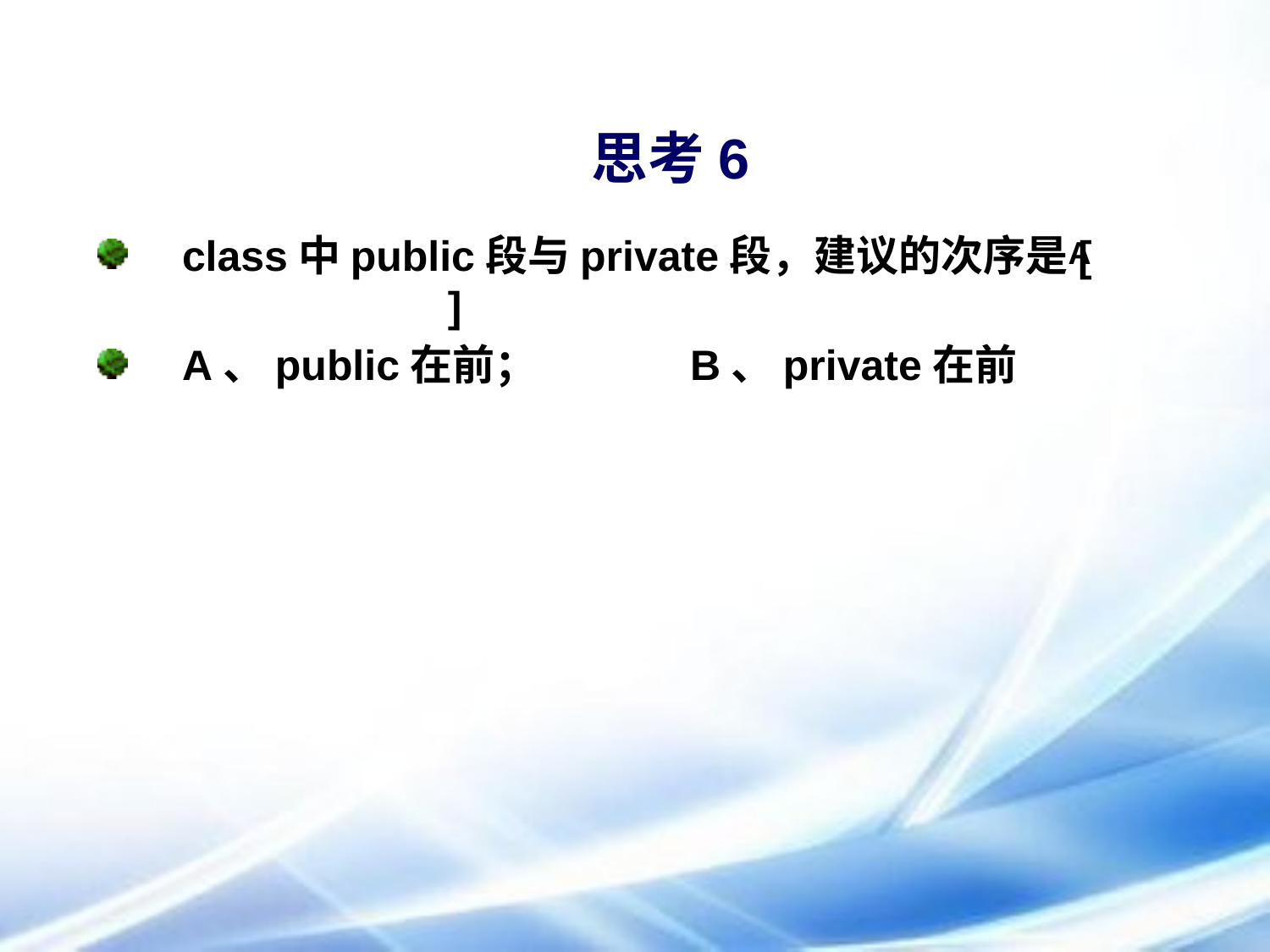

# 思考6
class中public段与private段，建议的次序是[		 ]
A、public在前；		B、private在前
A